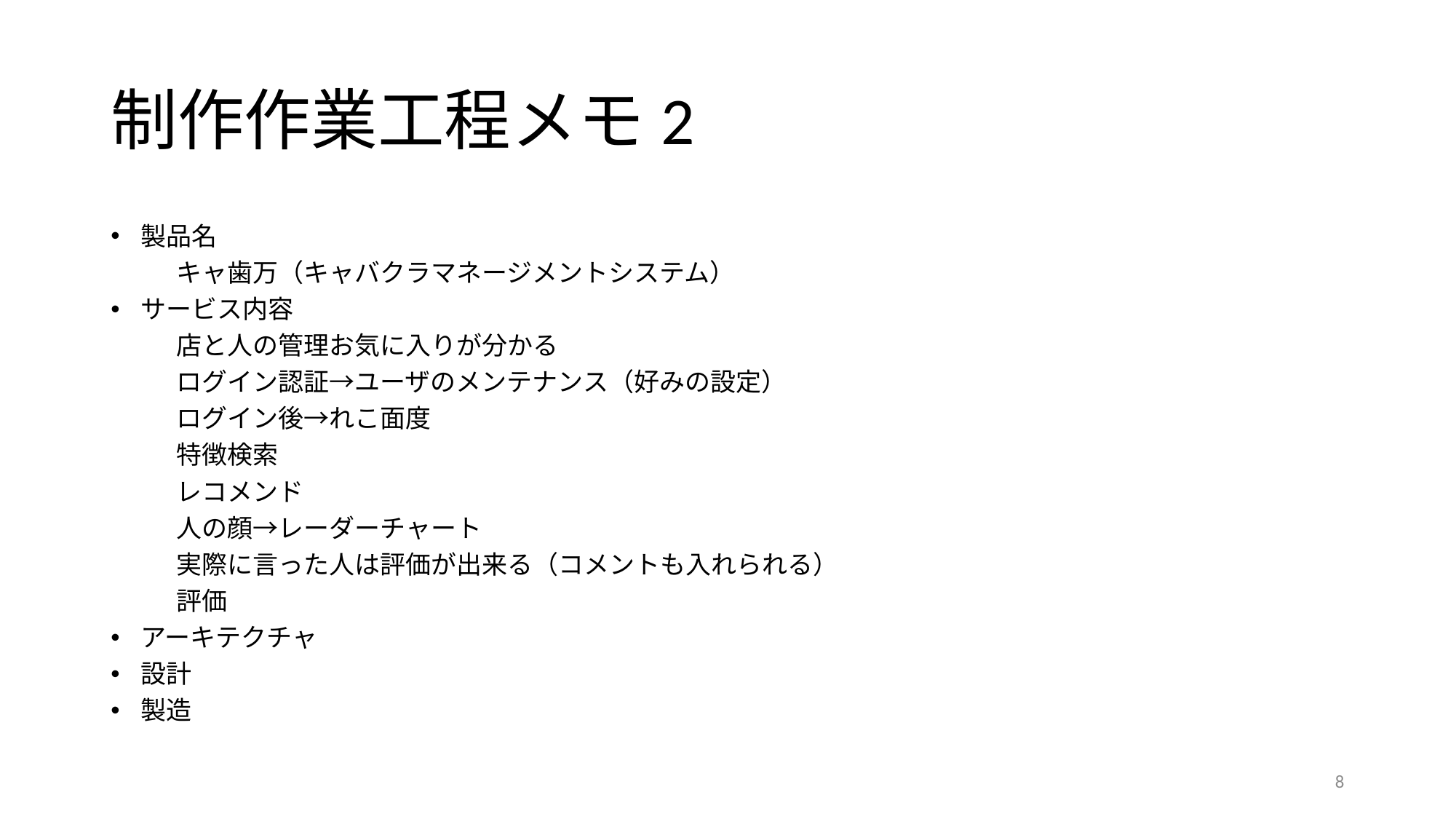

# 制作作業工程メモ2
製品名
	キャ歯万（キャバクラマネージメントシステム）
サービス内容
	店と人の管理お気に入りが分かる
	ログイン認証→ユーザのメンテナンス（好みの設定）
	ログイン後→れこ面度
	特徴検索
	レコメンド
	人の顔→レーダーチャート
	実際に言った人は評価が出来る（コメントも入れられる）
	評価
アーキテクチャ
設計
製造
8